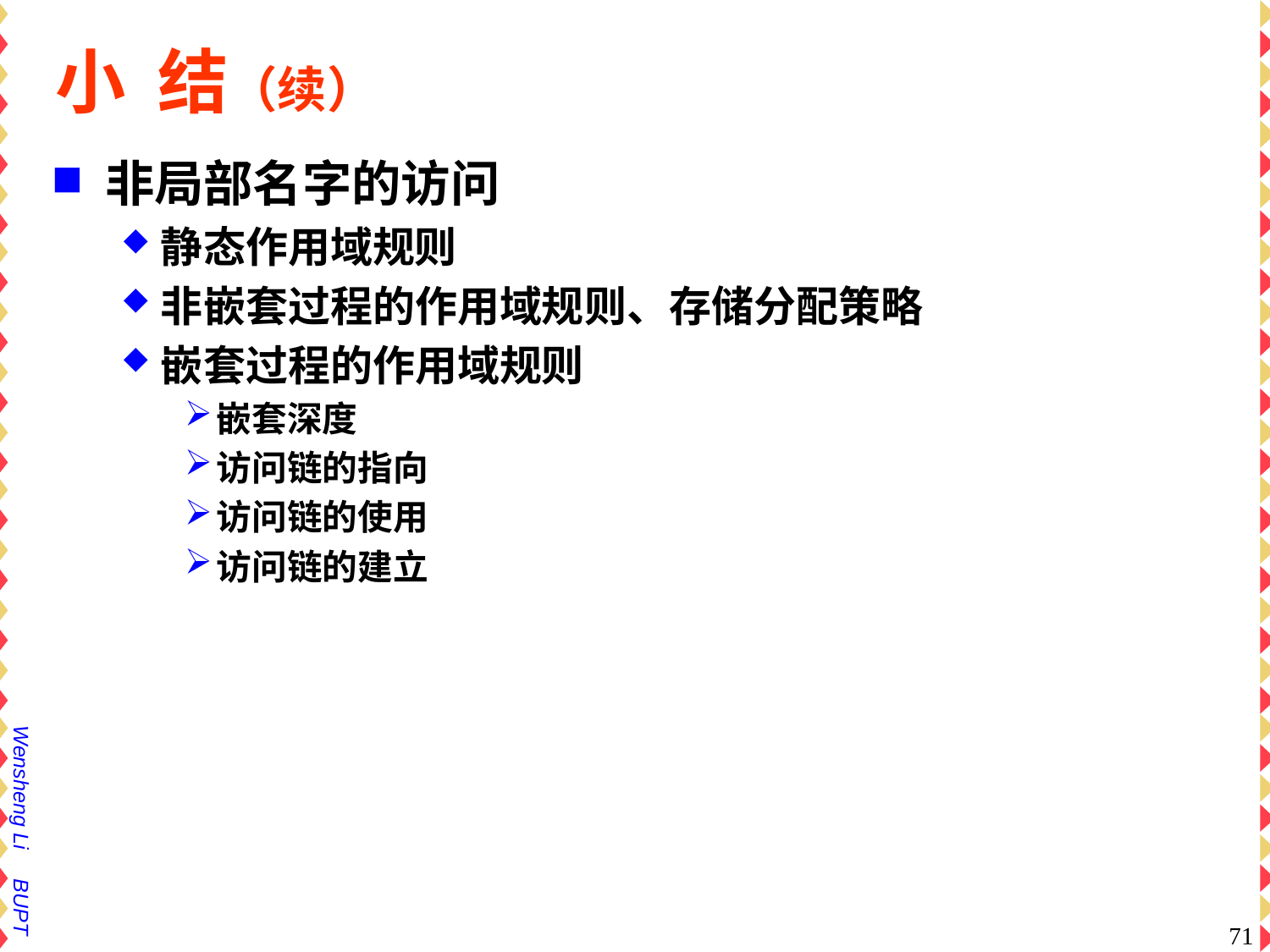

# 小  结（续）
非局部名字的访问
静态作用域规则
非嵌套过程的作用域规则、存储分配策略
嵌套过程的作用域规则
嵌套深度
访问链的指向
访问链的使用
访问链的建立
71